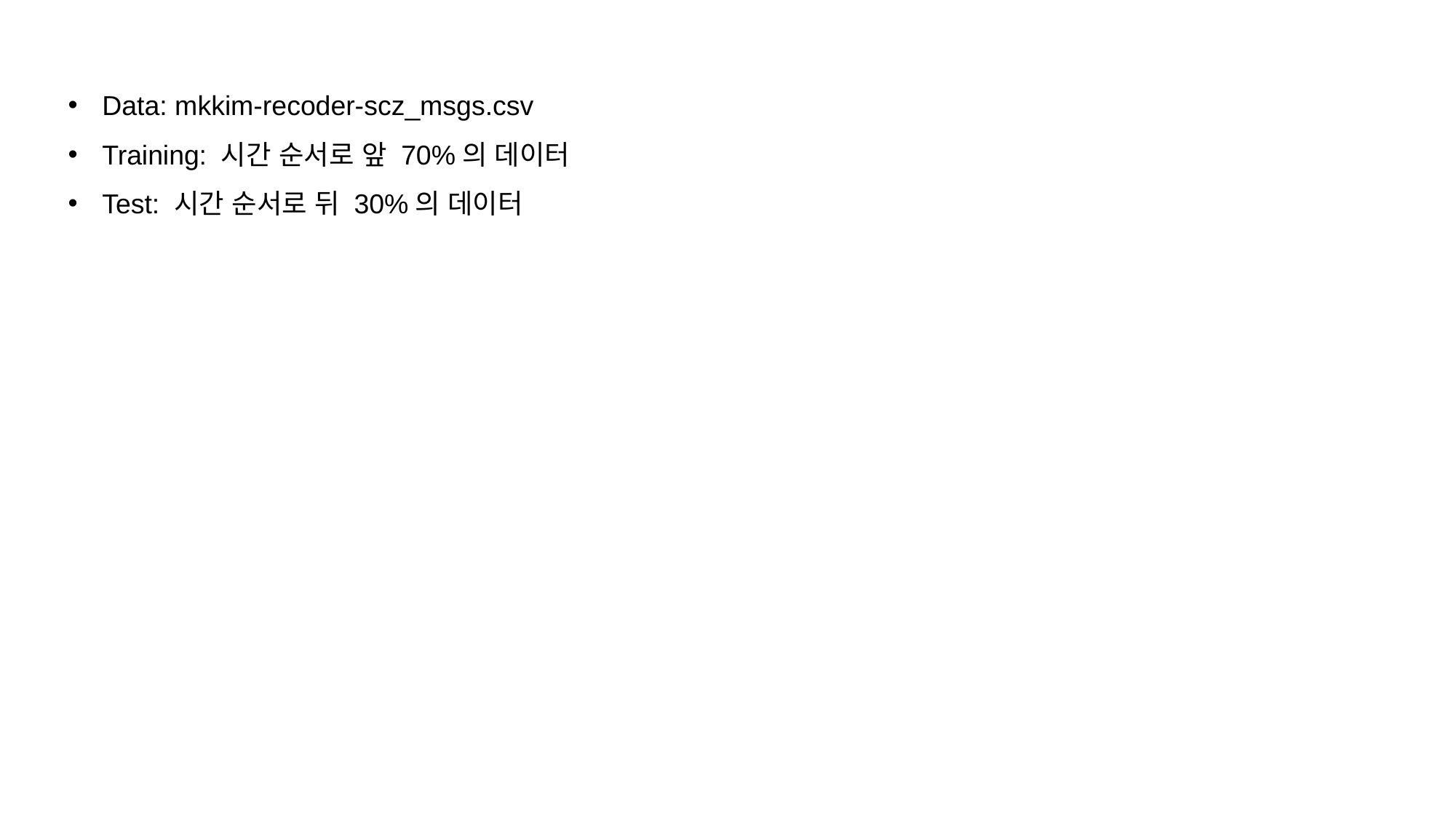

Data: mkkim-recoder-scz_msgs.csv
Training: 시간 순서로 앞 70%의 데이터
Test: 시간 순서로 뒤 30%의 데이터